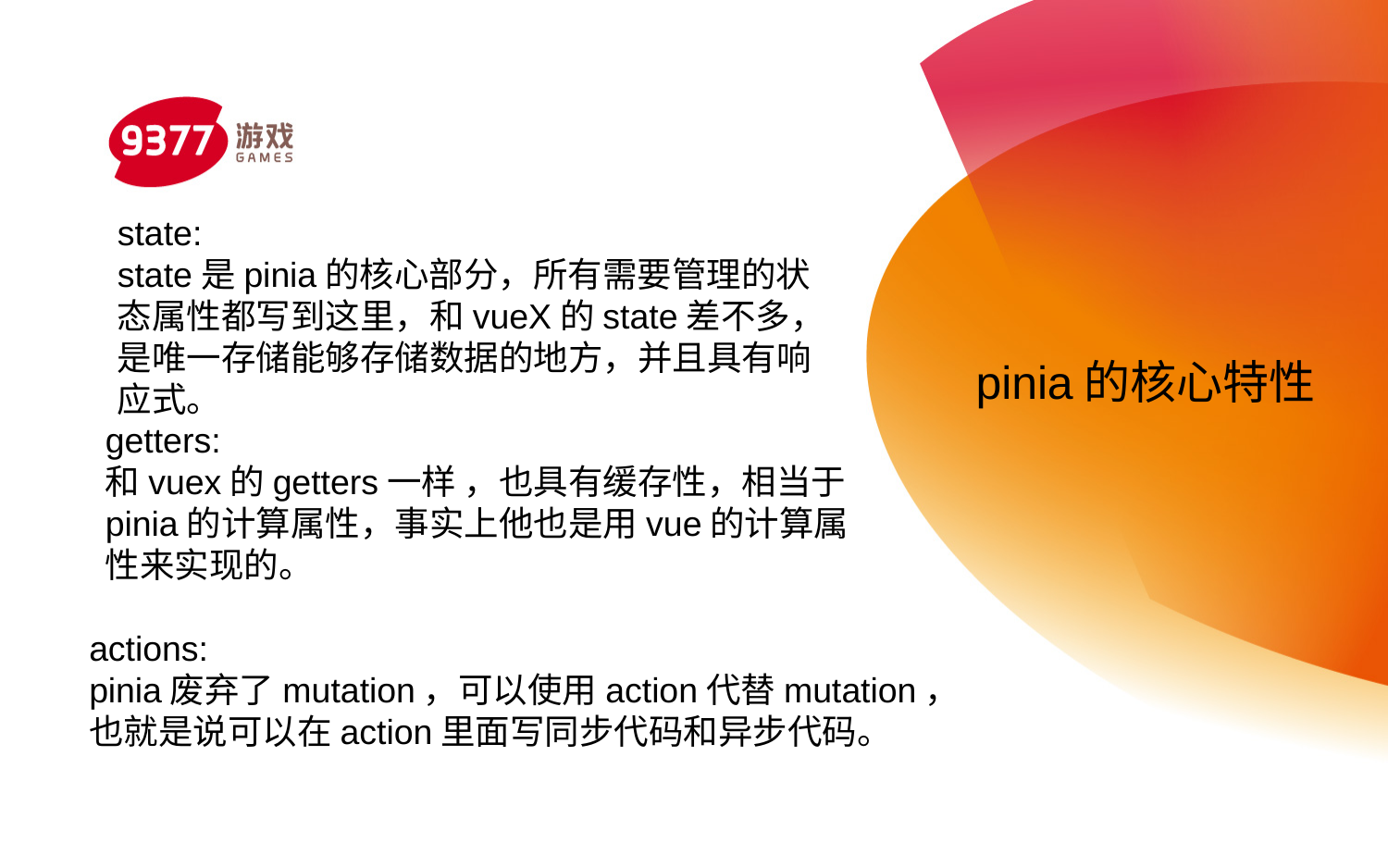

state:
state是pinia的核心部分，所有需要管理的状态属性都写到这里，和vueX的state差不多，是唯一存储能够存储数据的地方，并且具有响应式。
pinia的核心特性
getters:
和vuex的getters一样 ，也具有缓存性，相当于
pinia的计算属性，事实上他也是用vue的计算属
性来实现的。
actions:
pinia废弃了mutation，可以使用action代替mutation，
也就是说可以在action里面写同步代码和异步代码。